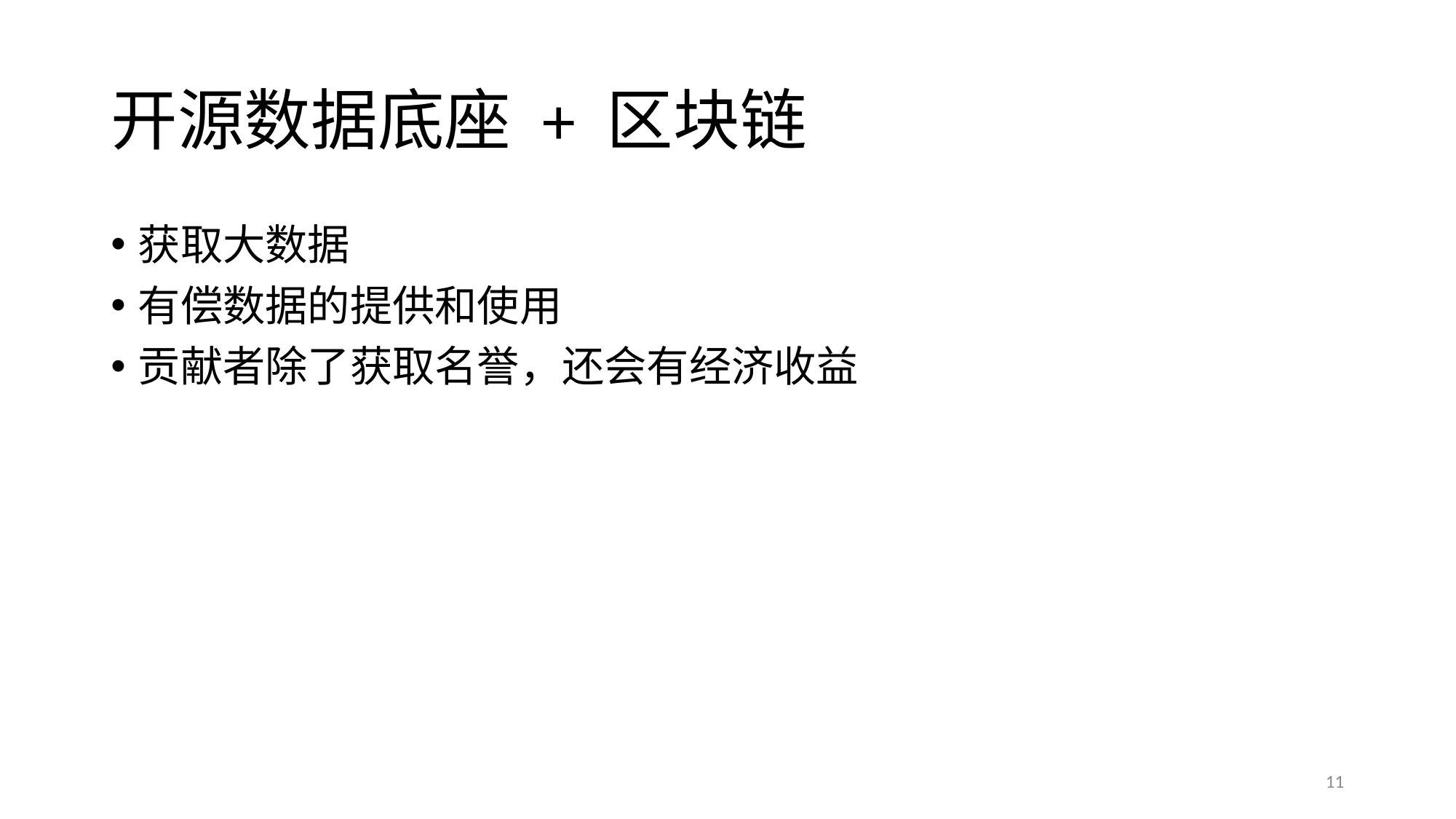

# 开源数据底座 + 区块链
获取大数据
有偿数据的提供和使用
贡献者除了获取名誉，还会有经济收益
11